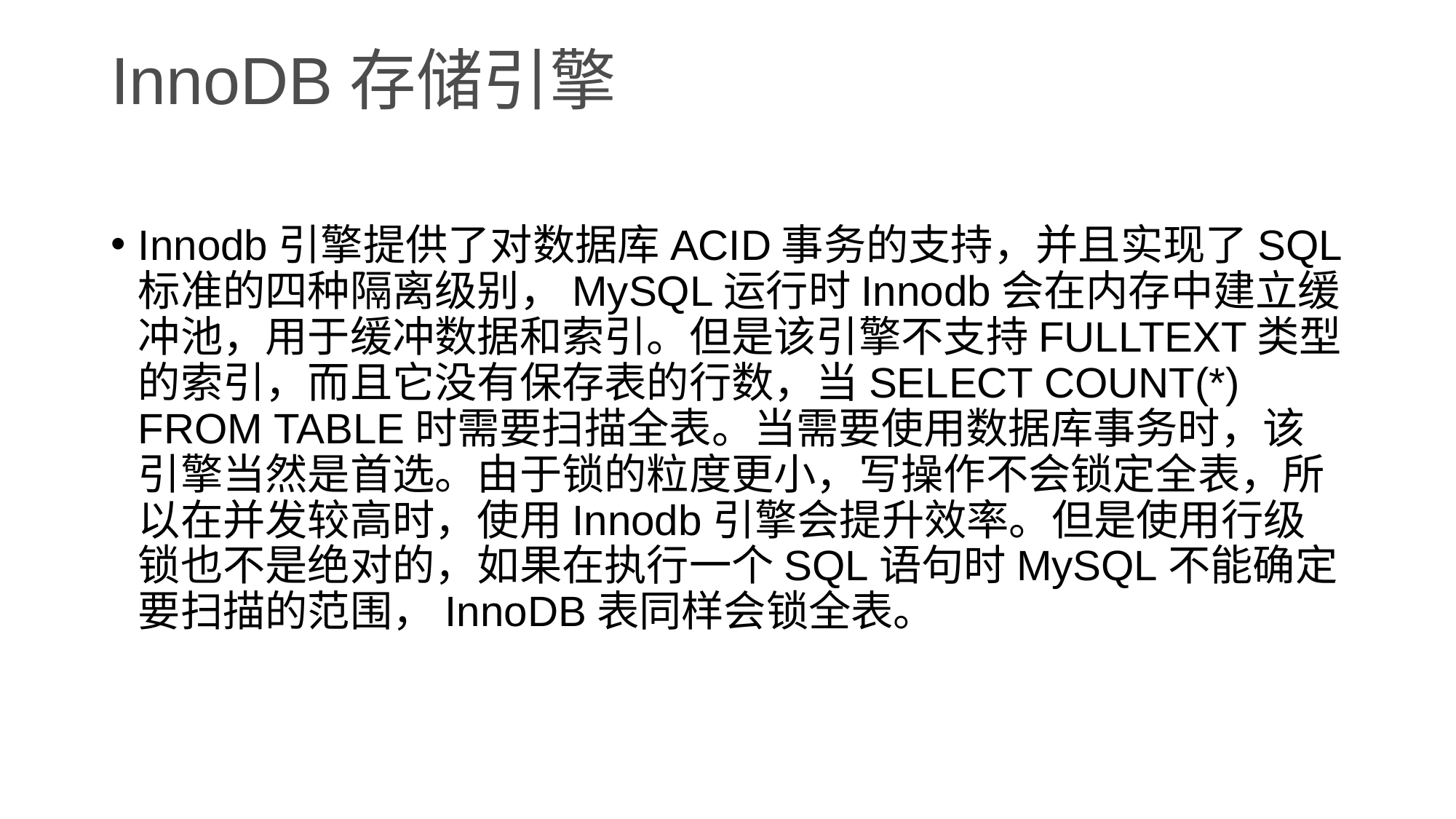

# InnoDB存储引擎
Innodb引擎提供了对数据库ACID事务的支持，并且实现了SQL标准的四种隔离级别，MySQL运行时Innodb会在内存中建立缓冲池，用于缓冲数据和索引。但是该引擎不支持FULLTEXT类型的索引，而且它没有保存表的行数，当SELECT COUNT(*) FROM TABLE时需要扫描全表。当需要使用数据库事务时，该引擎当然是首选。由于锁的粒度更小，写操作不会锁定全表，所以在并发较高时，使用Innodb引擎会提升效率。但是使用行级锁也不是绝对的，如果在执行一个SQL语句时MySQL不能确定要扫描的范围，InnoDB表同样会锁全表。